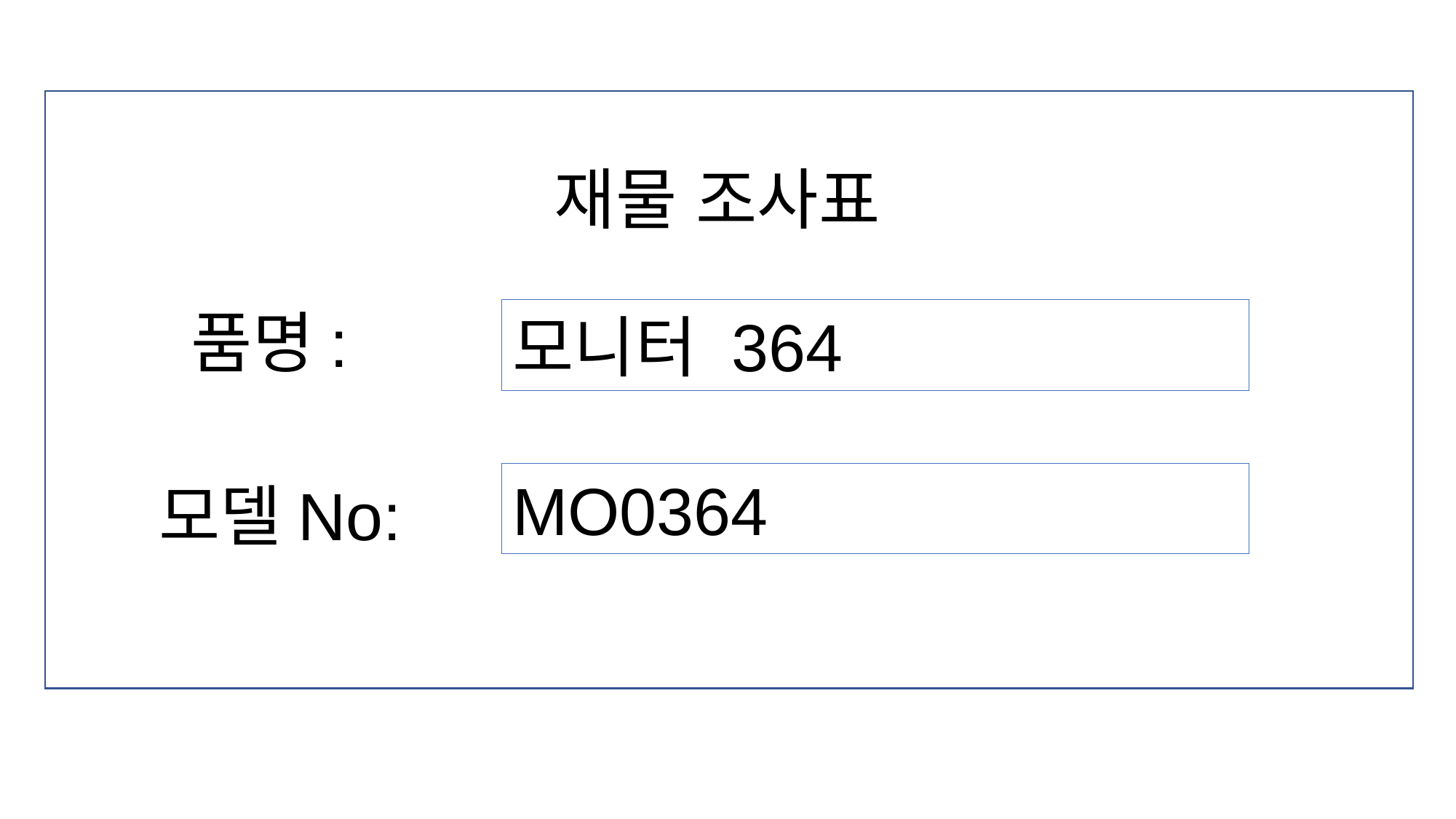

재물 조사표
품명:
모니터 364
MO0364
모델No: